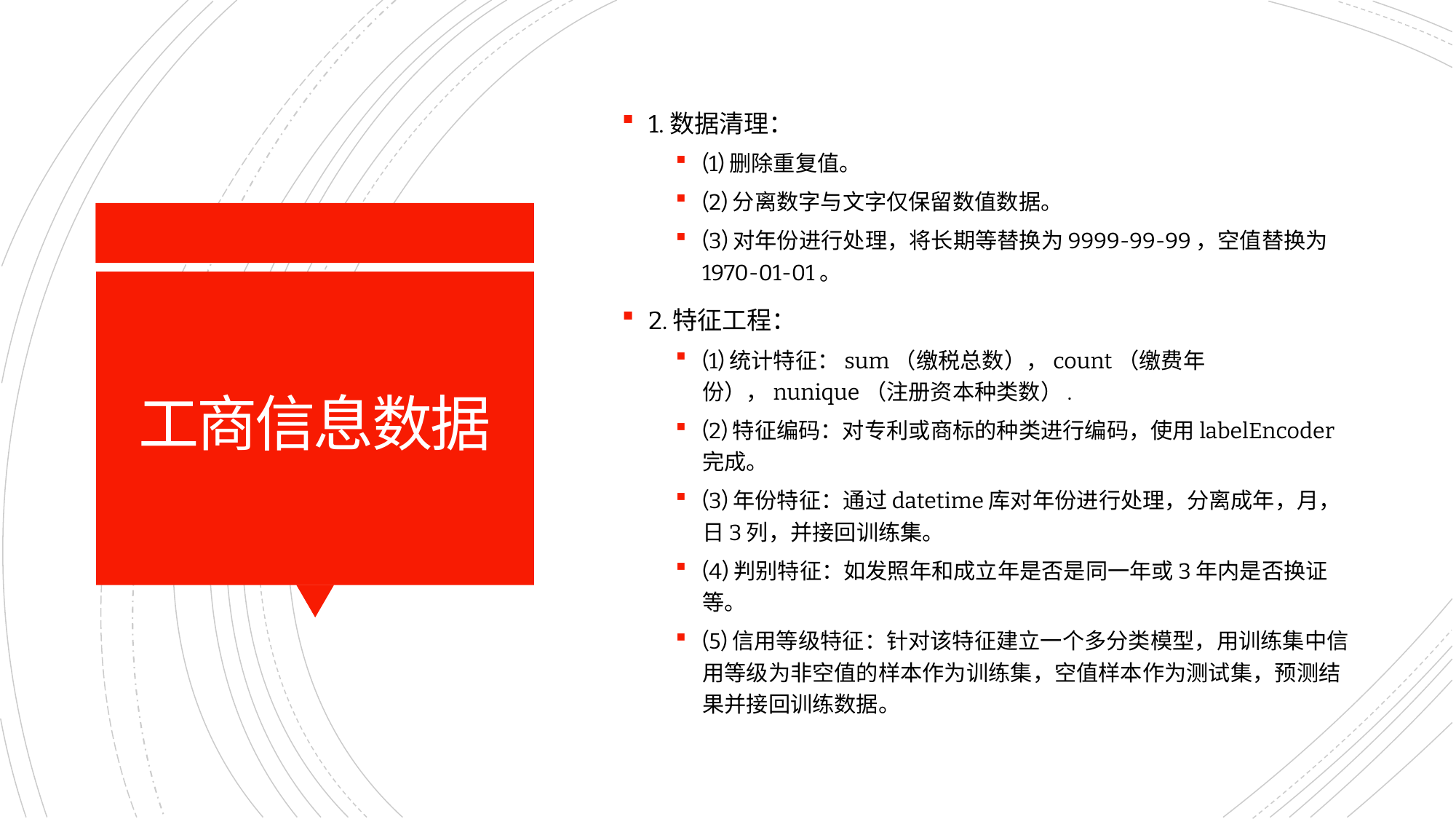

1.数据清理：
(1)删除重复值。
(2)分离数字与文字仅保留数值数据。
(3)对年份进行处理，将长期等替换为9999-99-99，空值替换为1970-01-01。
2.特征工程：
(1)统计特征：sum（缴税总数），count（缴费年份），nunique（注册资本种类数）.
(2)特征编码：对专利或商标的种类进行编码，使用labelEncoder完成。
(3)年份特征：通过datetime库对年份进行处理，分离成年，月，日3列，并接回训练集。
(4)判别特征：如发照年和成立年是否是同一年或3年内是否换证等。
(5)信用等级特征：针对该特征建立一个多分类模型，用训练集中信用等级为非空值的样本作为训练集，空值样本作为测试集，预测结果并接回训练数据。
# 工商信息数据